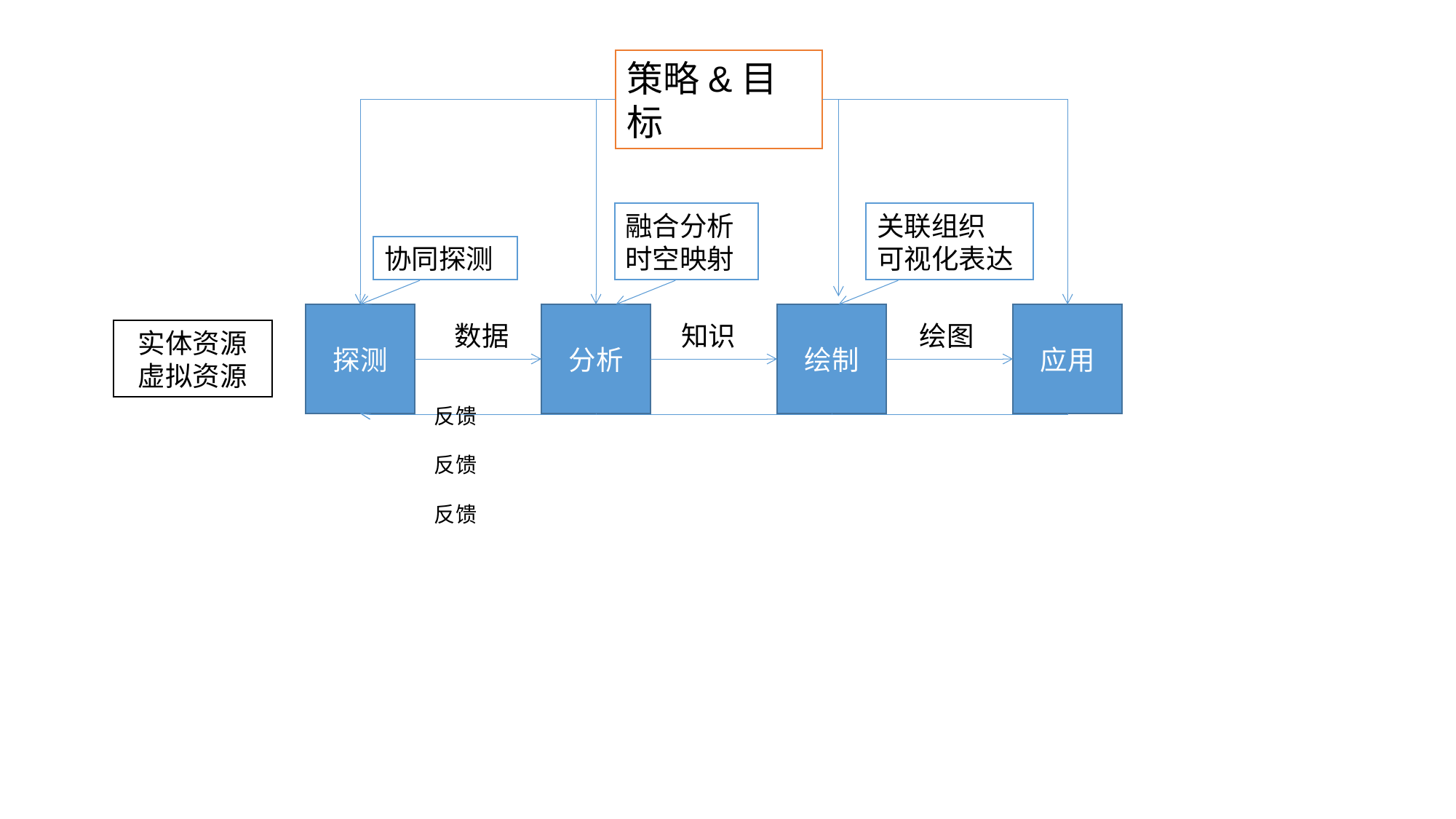

策略&目标
融合分析
时空映射
关联组织
可视化表达
协同探测
探测
分析
绘制
应用
数据
知识
绘图
实体资源
虚拟资源
反馈
反馈
反馈